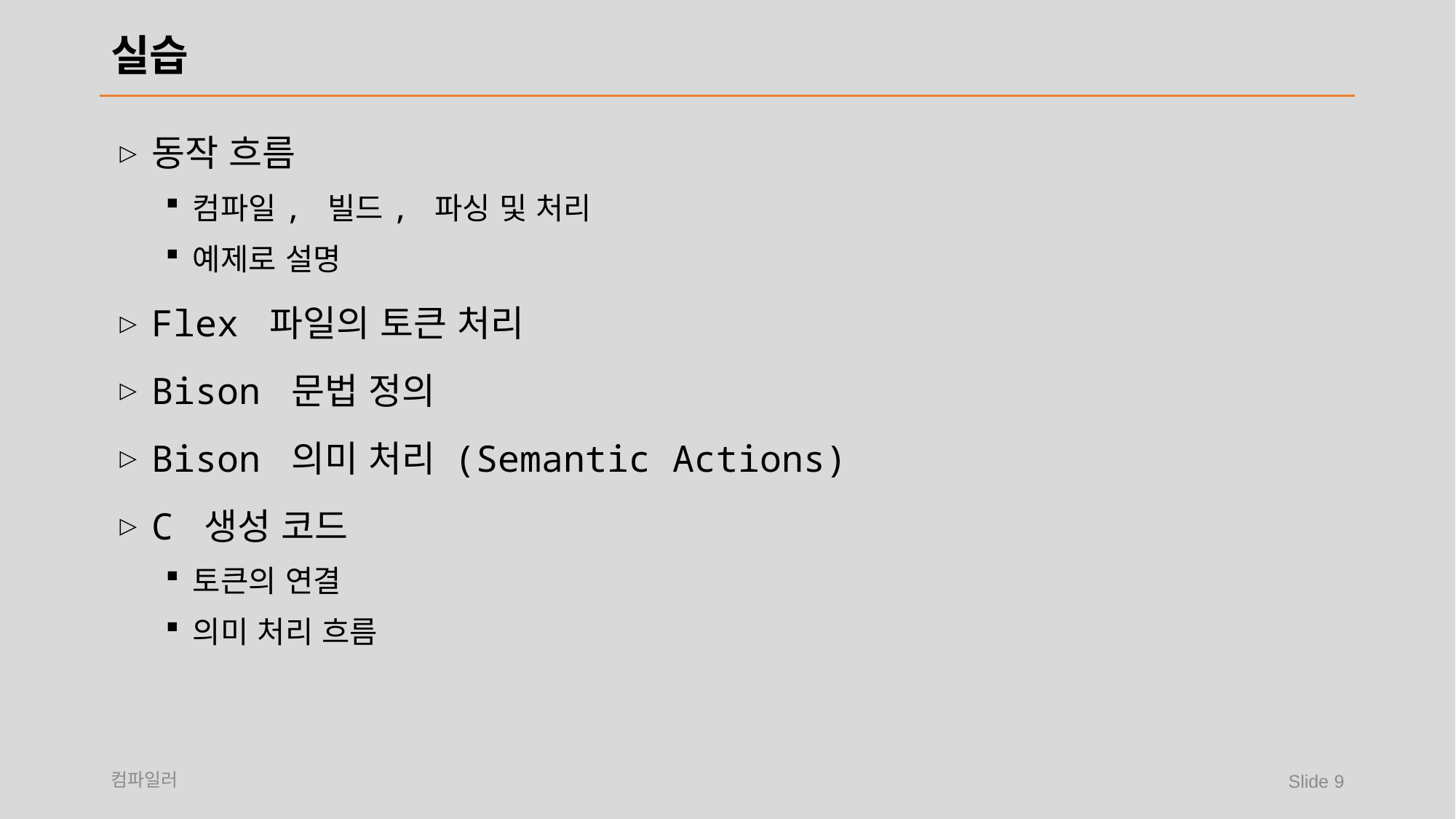

# 실습
동작 흐름
컴파일, 빌드, 파싱 및 처리
예제로 설명
Flex 파일의 토큰 처리
Bison 문법 정의
Bison 의미 처리 (Semantic Actions)
C 생성 코드
토큰의 연결
의미 처리 흐름

컴파일러
Slide 9